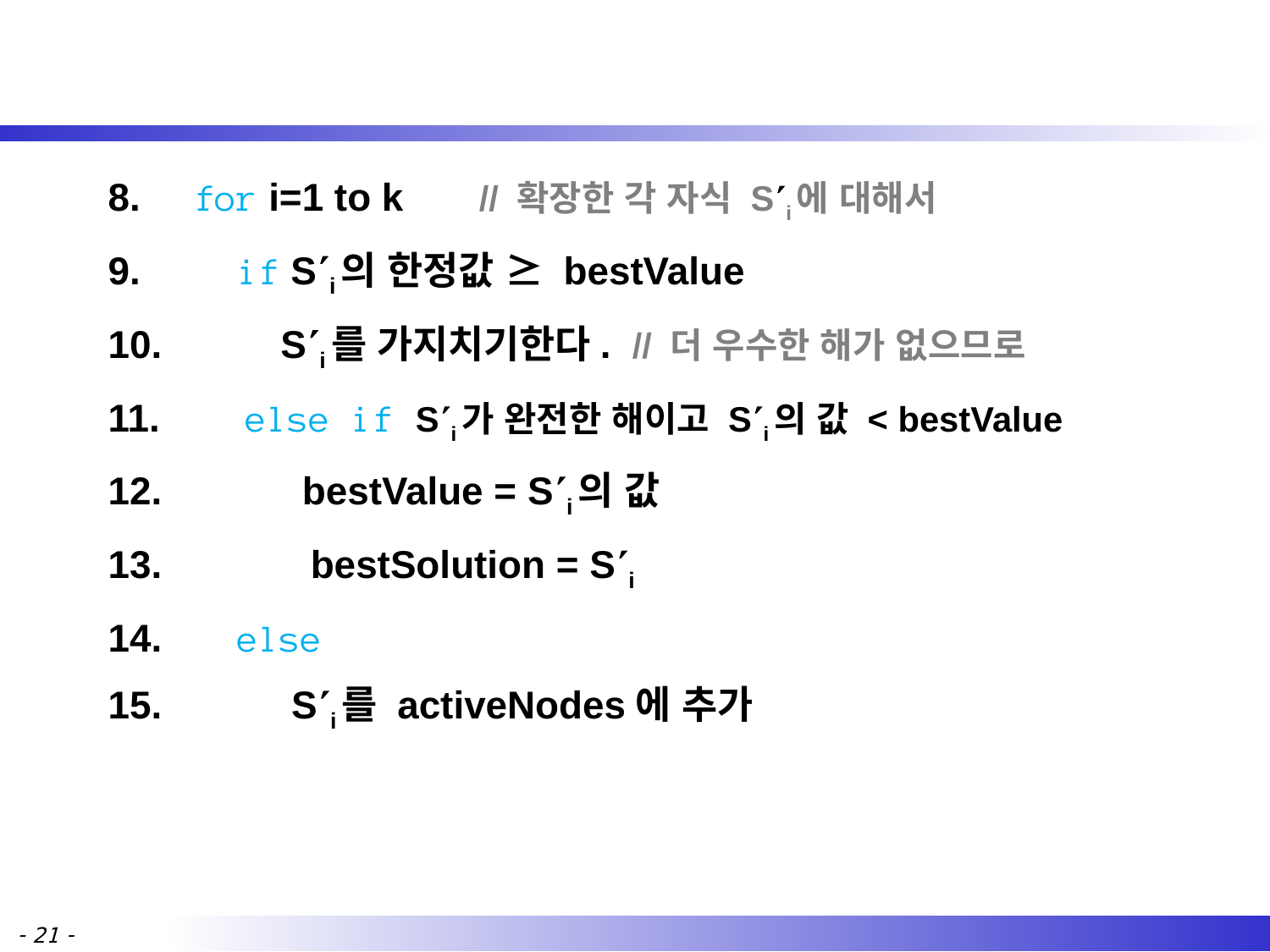

8.     for i=1 to k       // 확장한 각 자식 S′i에 대해서
9.         if S′i의 한정값 ≥ bestValue
10.           S′i를 가지치기한다.  // 더 우수한 해가 없으므로
11.       else if  S′i가 완전한 해이고 S′i의 값 < bestValue
12.             bestValue = S′i의 값
13.	       bestSolution = S′i
14.       else
15.            S′i를 activeNodes에 추가

- 21 -